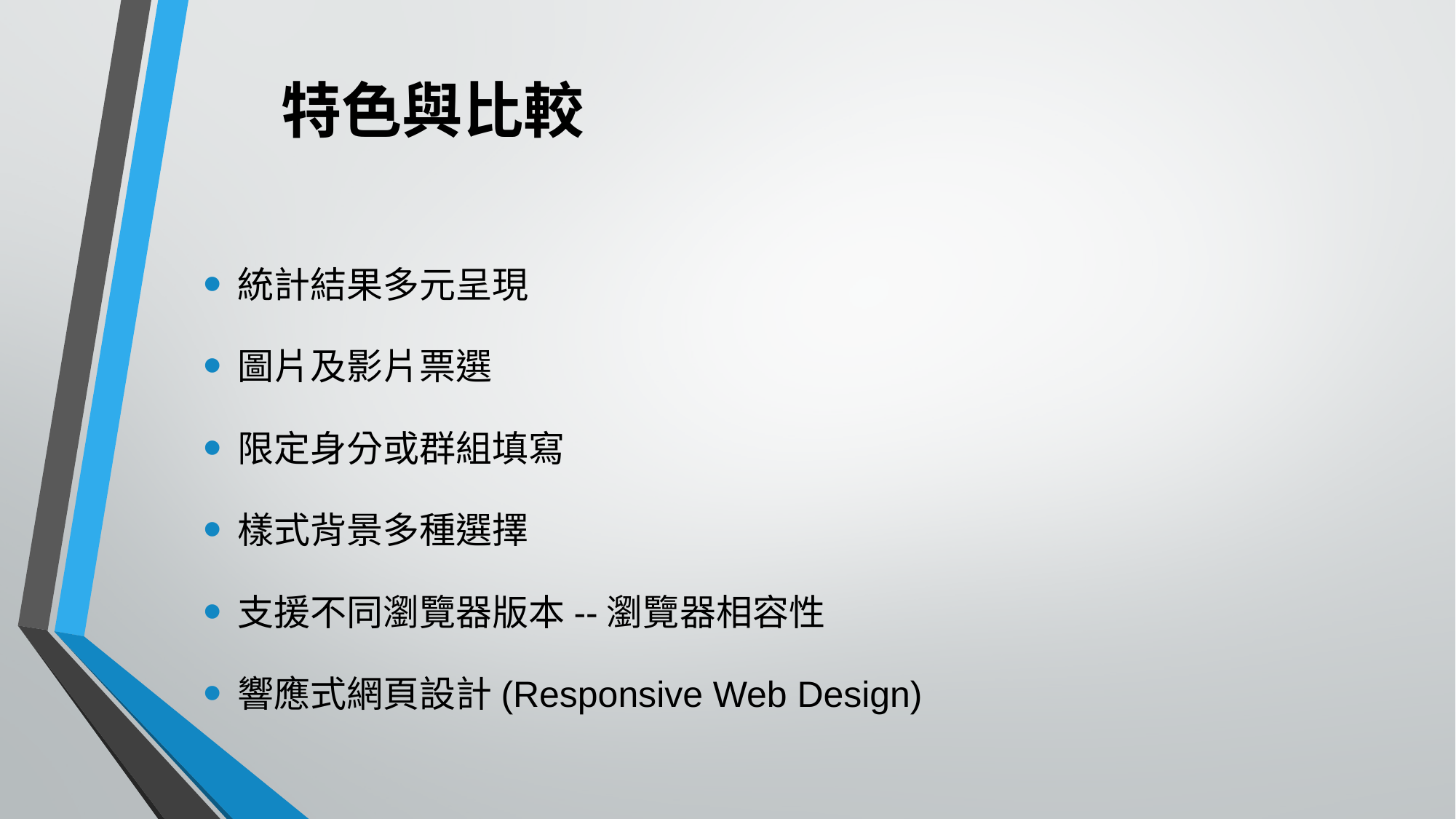

特色與比較
統計結果多元呈現
圖片及影片票選
限定身分或群組填寫
樣式背景多種選擇
支援不同瀏覽器版本--瀏覽器相容性
響應式網頁設計(Responsive Web Design)